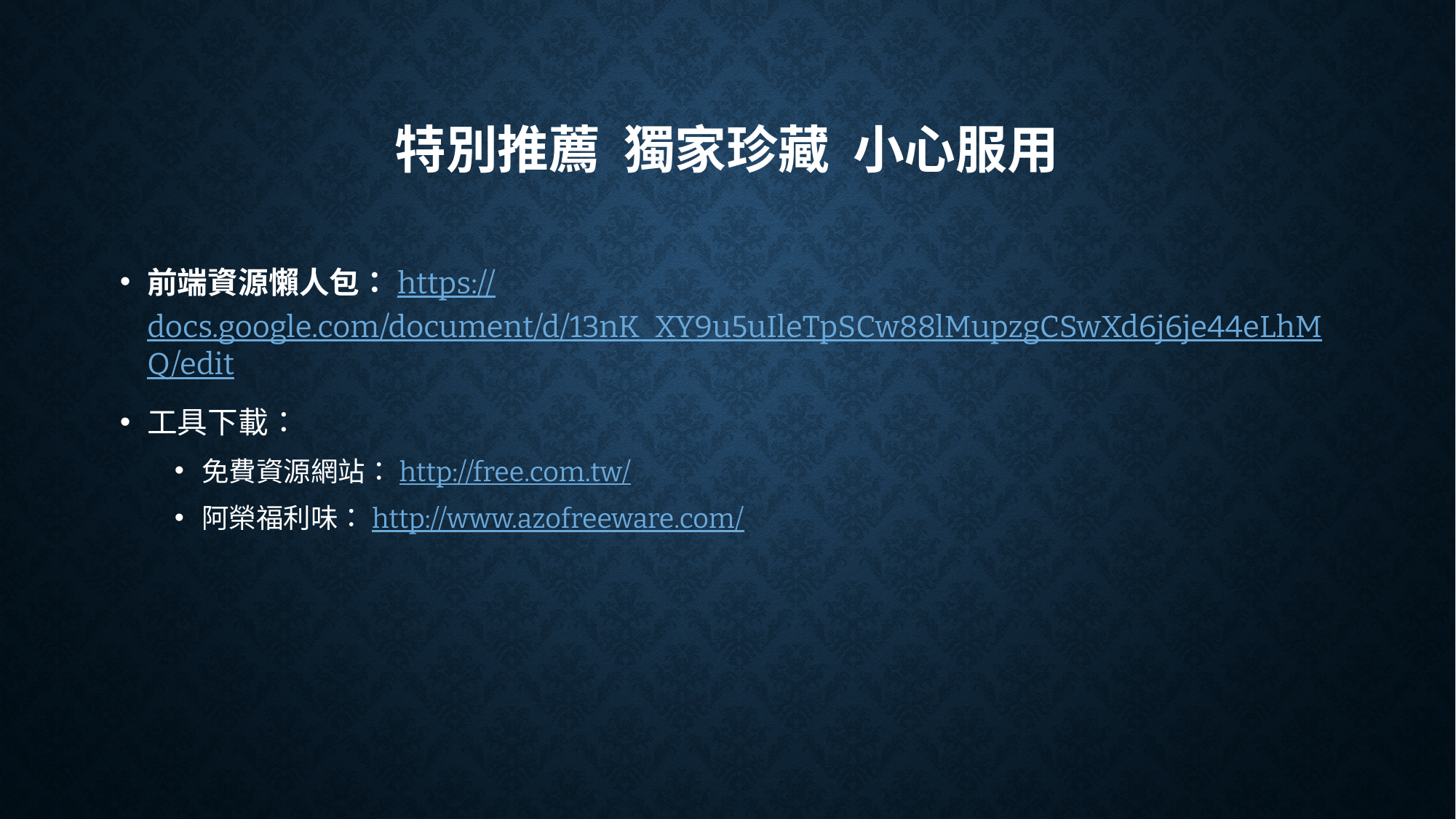

# 特別推薦  獨家珍藏  小心服用
前端資源懶人包：https://docs.google.com/document/d/13nK_XY9u5uIleTpSCw88lMupzgCSwXd6j6je44eLhMQ/edit
工具下載：
免費資源網站：http://free.com.tw/
阿榮福利味：http://www.azofreeware.com/